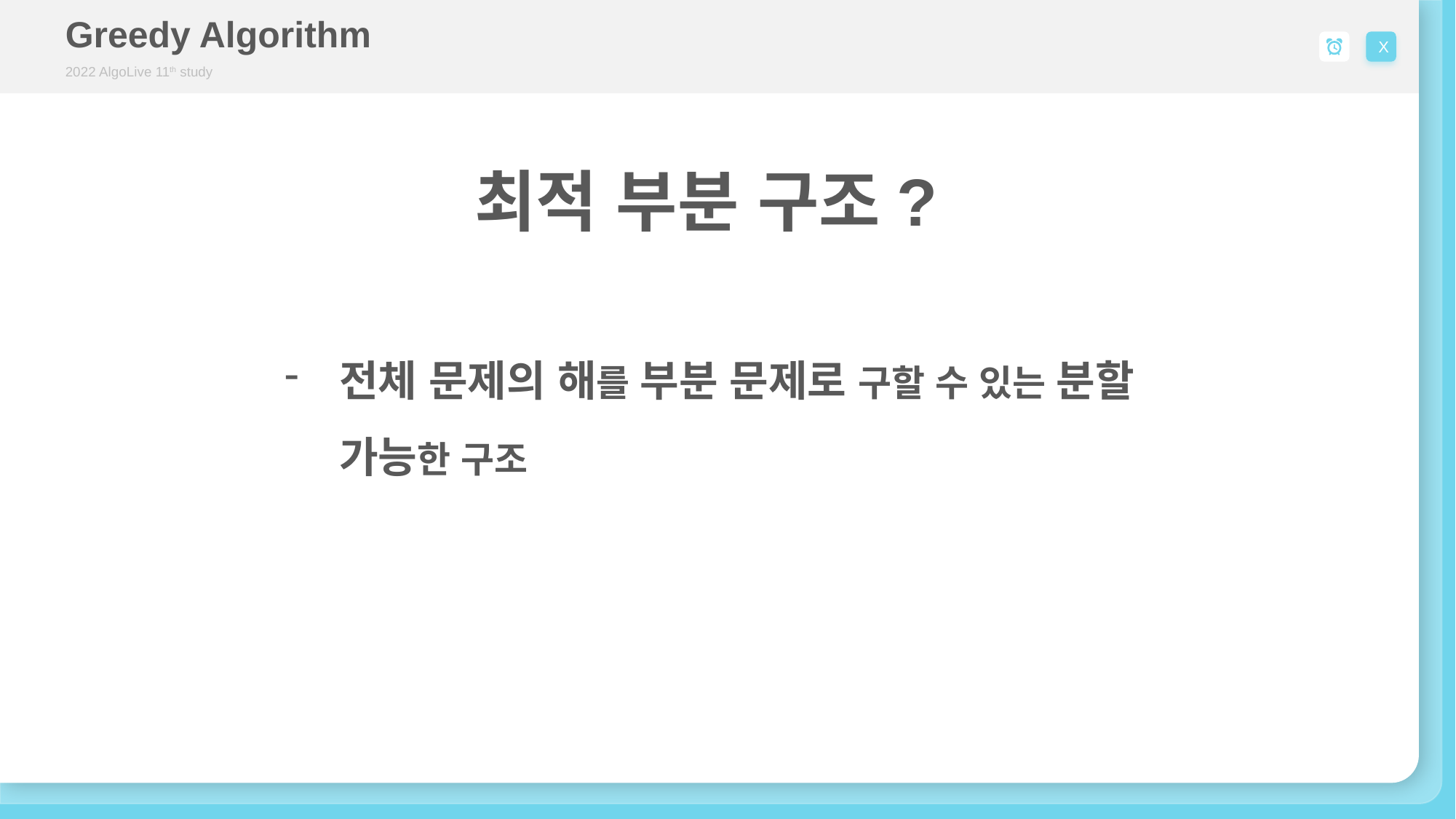

Greedy Algorithm
2022 AlgoLive 11th study

X
최적 부분 구조?
전체 문제의 해를 부분 문제로 구할 수 있는 분할 가능한 구조